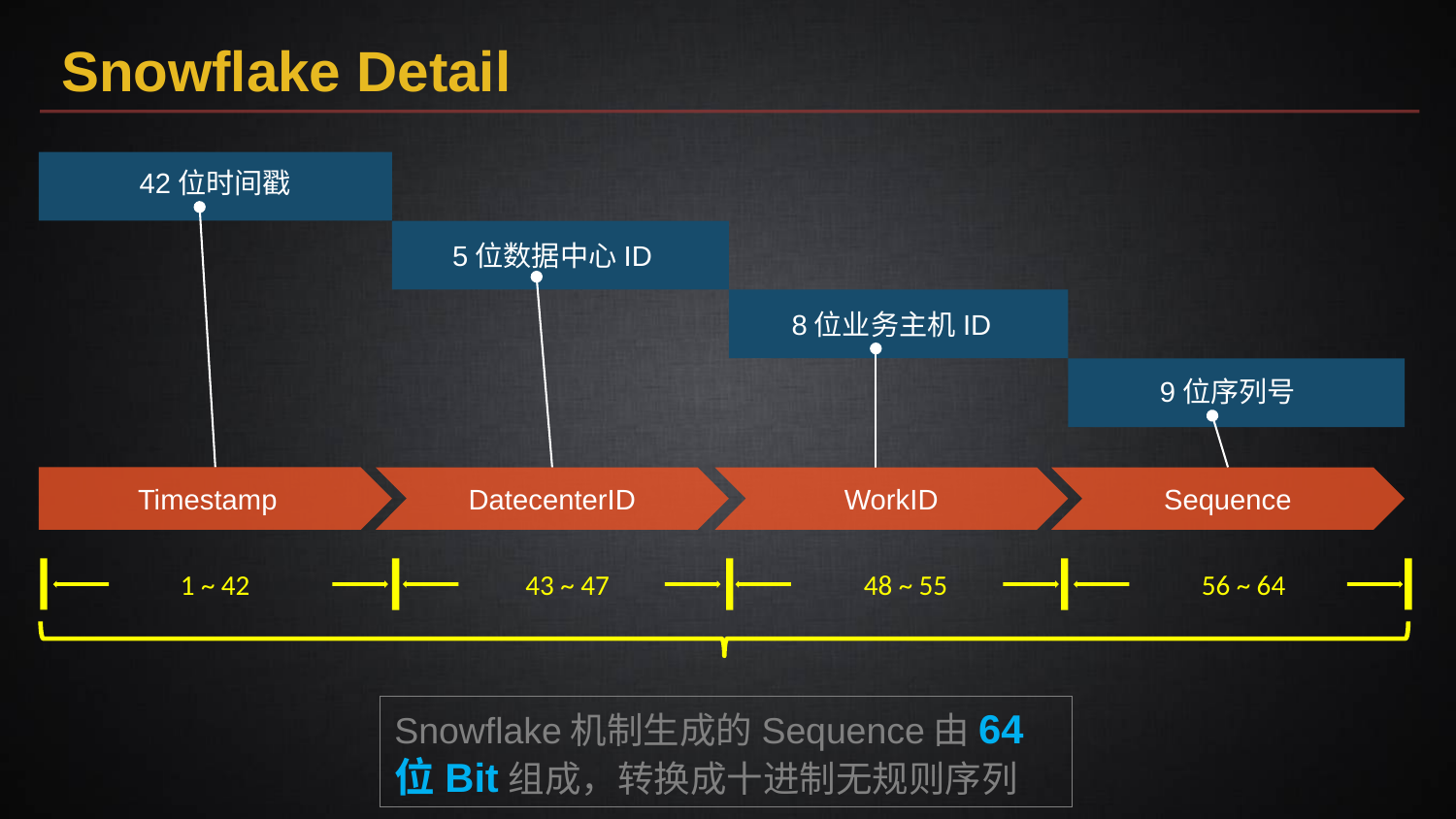

Snowflake Detail

42位时间戳

5位数据中心ID

8位业务主机ID

9位序列号
Timestamp
DatecenterID
WorkID
Sequence

1 ~ 42
43 ~ 47
48 ~ 55
56 ~ 64

Snowflake机制生成的Sequence由64位Bit组成，转换成十进制无规则序列